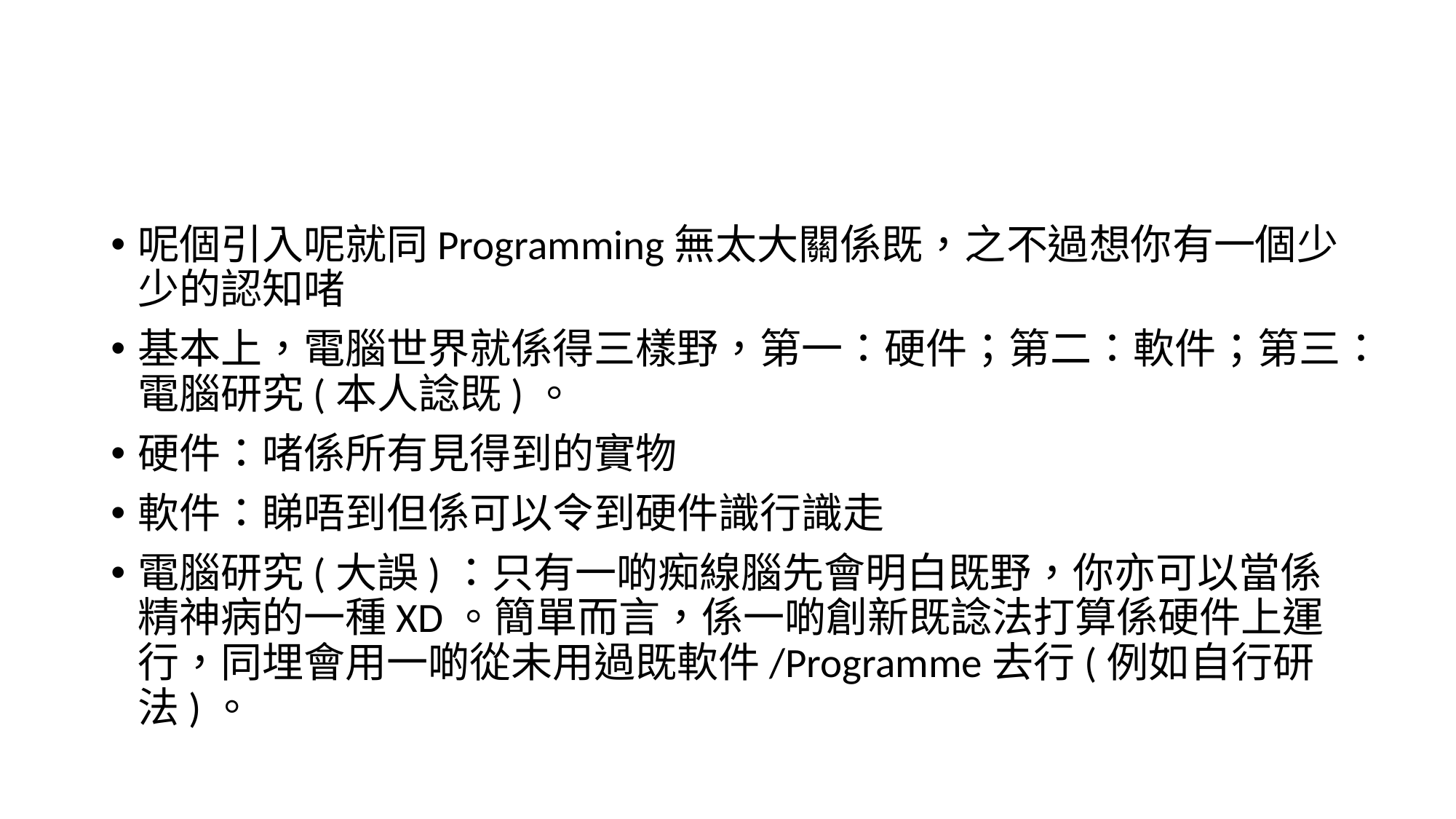

#
呢個引入呢就同Programming無太大關係既，之不過想你有一個少少的認知啫
基本上，電腦世界就係得三樣野，第一：硬件；第二：軟件；第三：電腦研究(本人諗既)。
硬件：啫係所有見得到的實物
軟件：睇唔到但係可以令到硬件識行識走
電腦研究(大誤)：只有一啲痴線腦先會明白既野，你亦可以當係精神病的一種XD。簡單而言，係一啲創新既諗法打算係硬件上運行，同埋會用一啲從未用過既軟件/Programme去行(例如自行研法)。